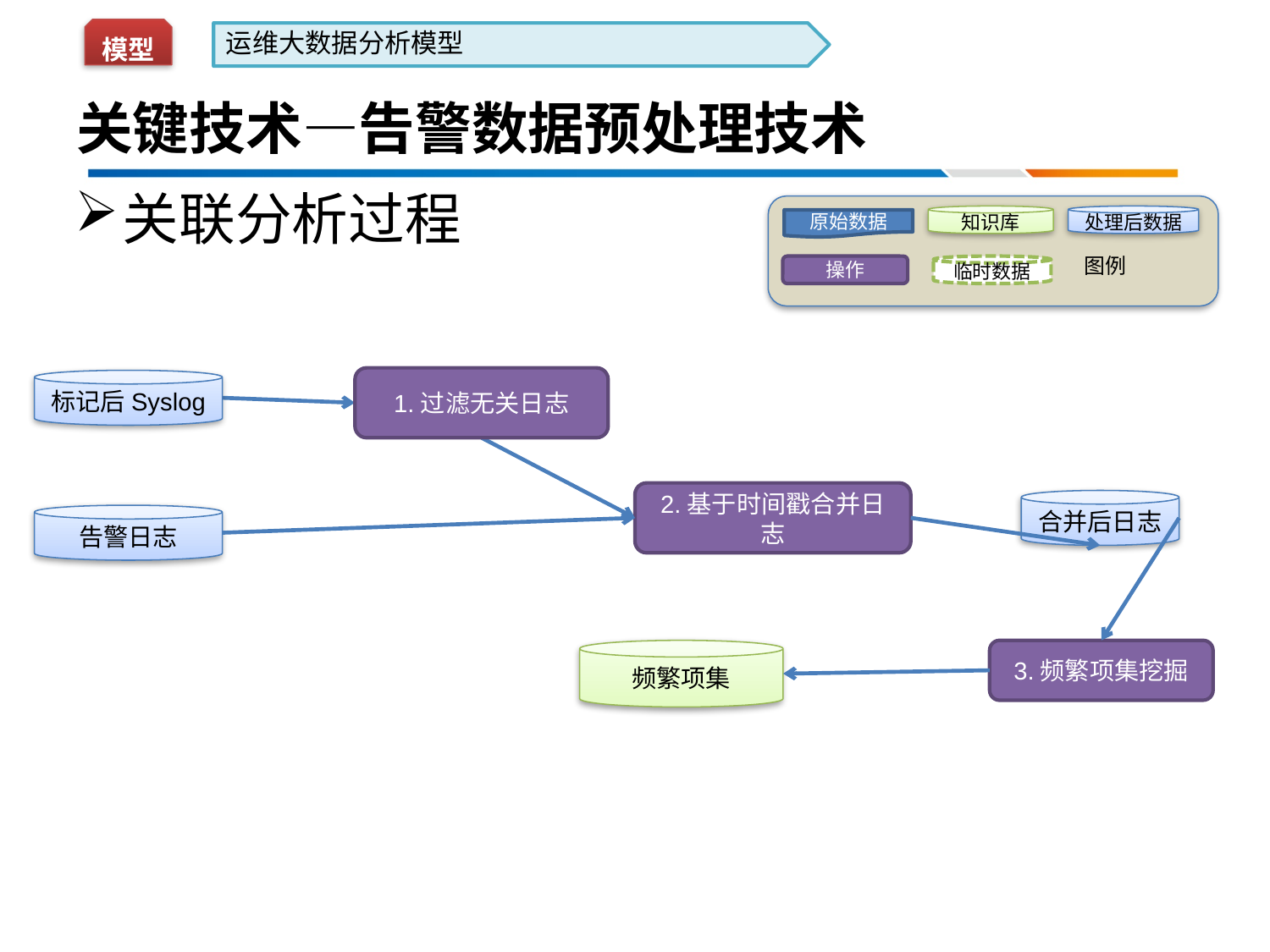

模型
运维大数据分析模型

# 关键技术—告警数据预处理技术
关联分析过程

知识库
处理后数据
原始数据
图例
操作
临时数据
1.过滤无关日志
标记后Syslog
2.基于时间戳合并日志
合并后日志
告警日志
频繁项集
3.频繁项集挖掘